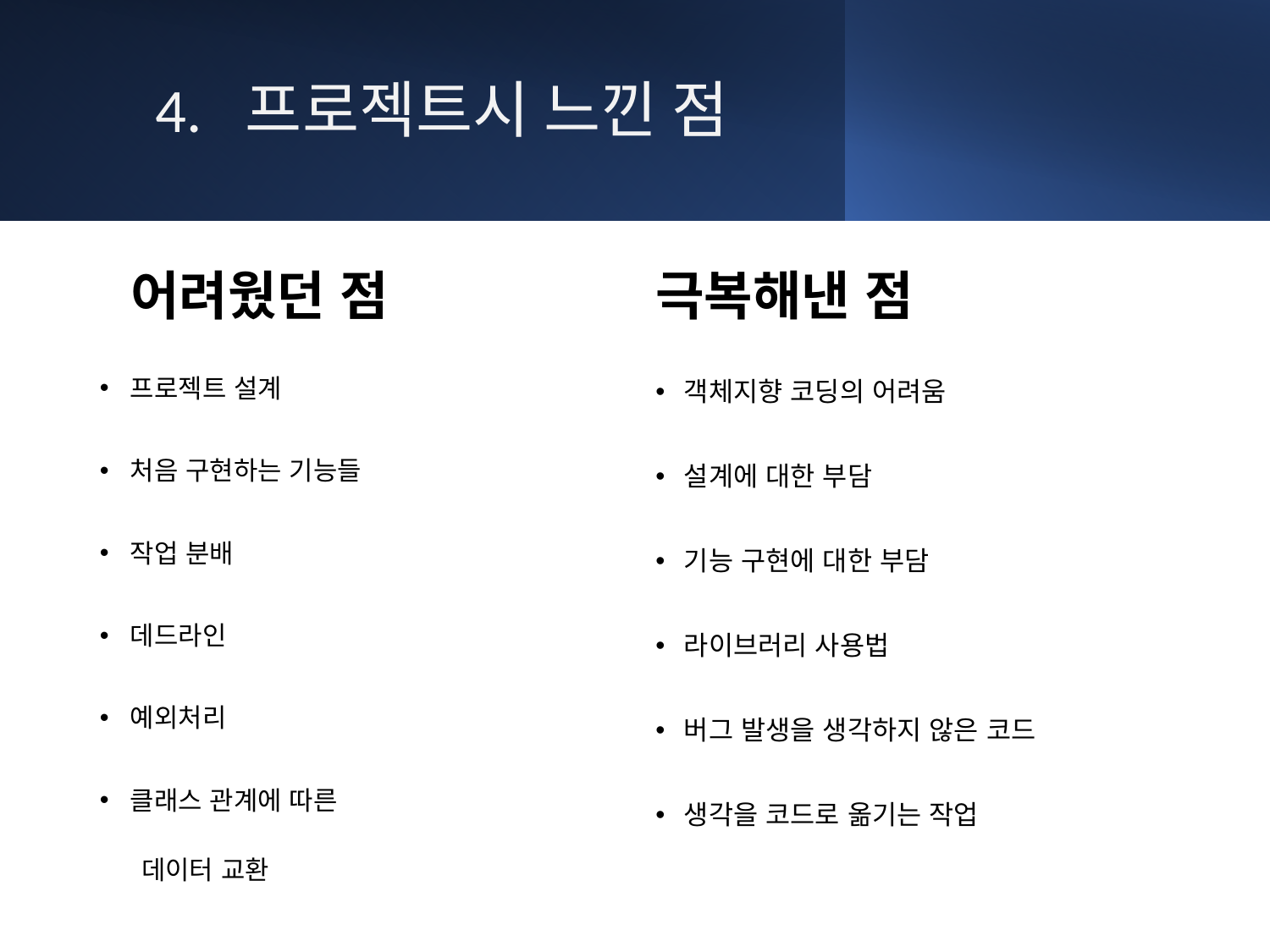

4.  프로젝트시 느낀 점
어려웠던 점
극복해낸 점

객체지향 코딩의 어려움

설계에 대한 부담

기능 구현에 대한 부담

라이브러리 사용법

버그 발생을 생각하지 않은 코드

생각을 코드로 옮기는 작업
프로젝트 설계

처음 구현하는 기능들

작업 분배

데드라인

예외처리

클래스 관계에 따른
     데이터 교환